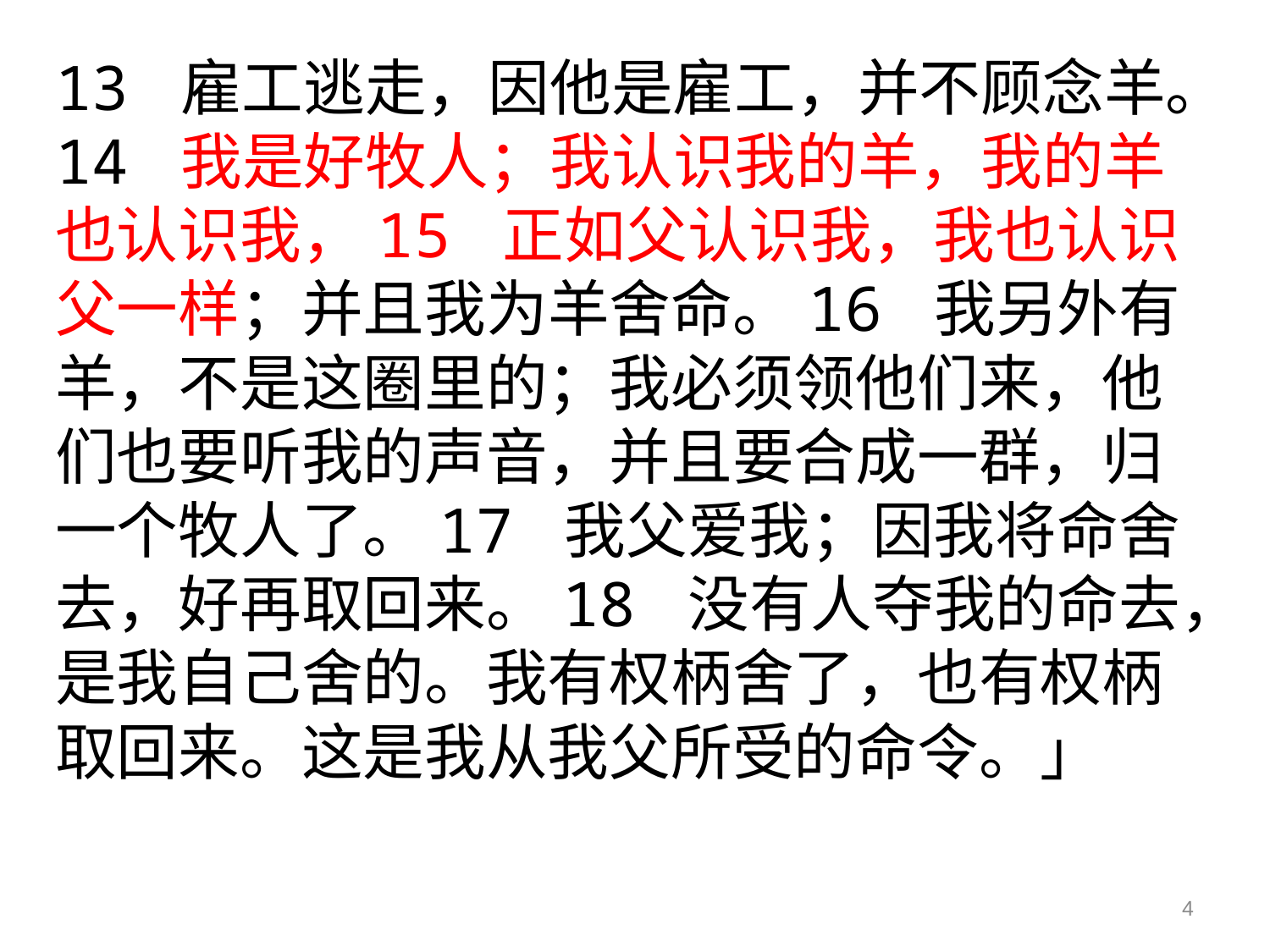

13 雇工逃走，因他是雇工，并不顾念羊。14 我是好牧人；我认识我的羊，我的羊也认识我，15 正如父认识我，我也认识父一样；并且我为羊舍命。16 我另外有羊，不是这圈里的；我必须领他们来，他们也要听我的声音，并且要合成一群，归一个牧人了。17 我父爱我；因我将命舍去，好再取回来。18 没有人夺我的命去，是我自己舍的。我有权柄舍了，也有权柄取回来。这是我从我父所受的命令。」
4